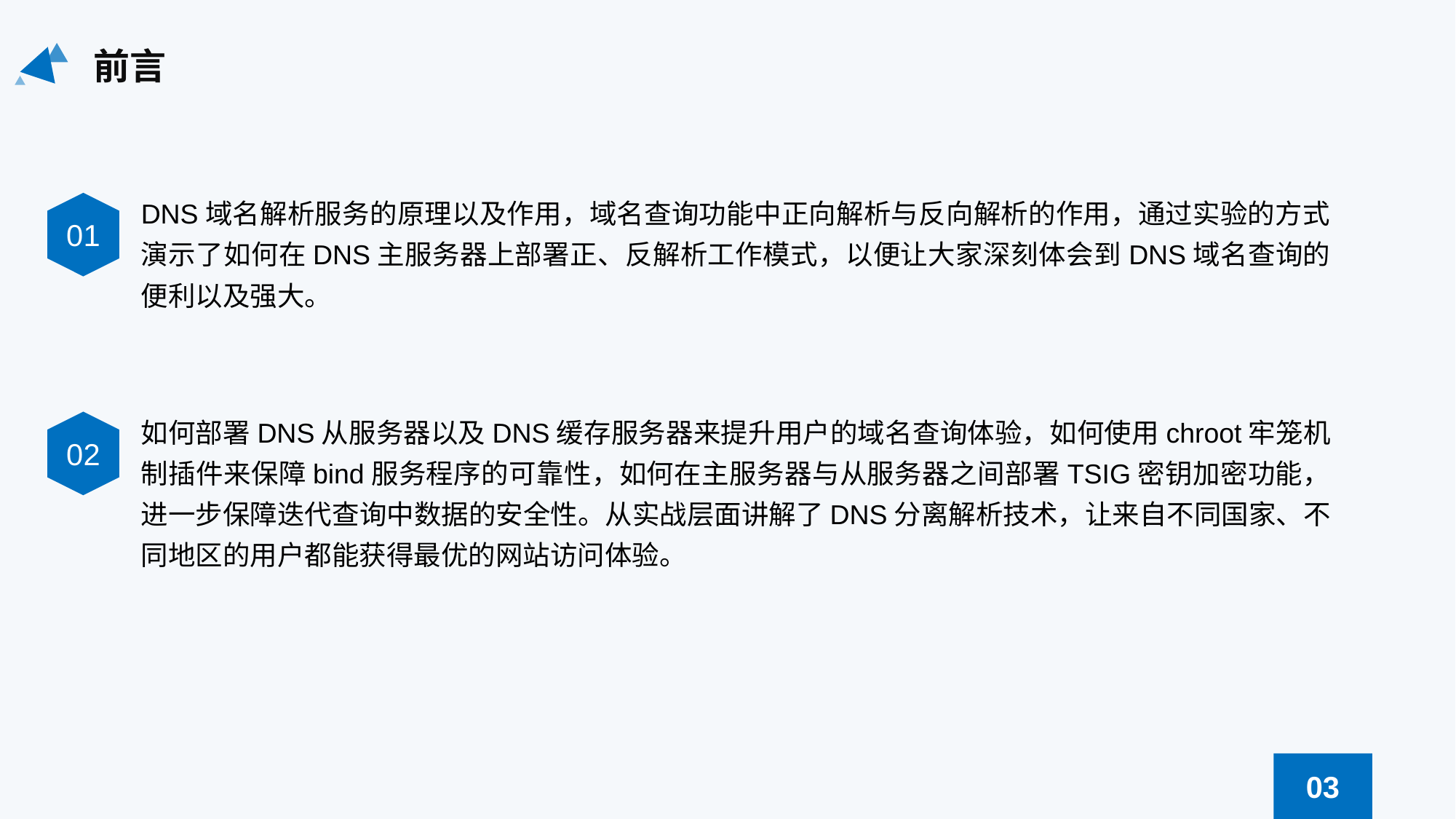

前言

DNS域名解析服务的原理以及作用，域名查询功能中正向解析与反向解析的作用，通过实验的方式演示了如何在DNS主服务器上部署正、反解析工作模式，以便让大家深刻体会到DNS域名查询的便利以及强大。

01
如何部署DNS从服务器以及DNS缓存服务器来提升用户的域名查询体验，如何使用chroot牢笼机制插件来保障bind服务程序的可靠性，如何在主服务器与从服务器之间部署TSIG密钥加密功能，进一步保障迭代查询中数据的安全性。从实战层面讲解了DNS分离解析技术，让来自不同国家、不同地区的用户都能获得最优的网站访问体验。

02

03